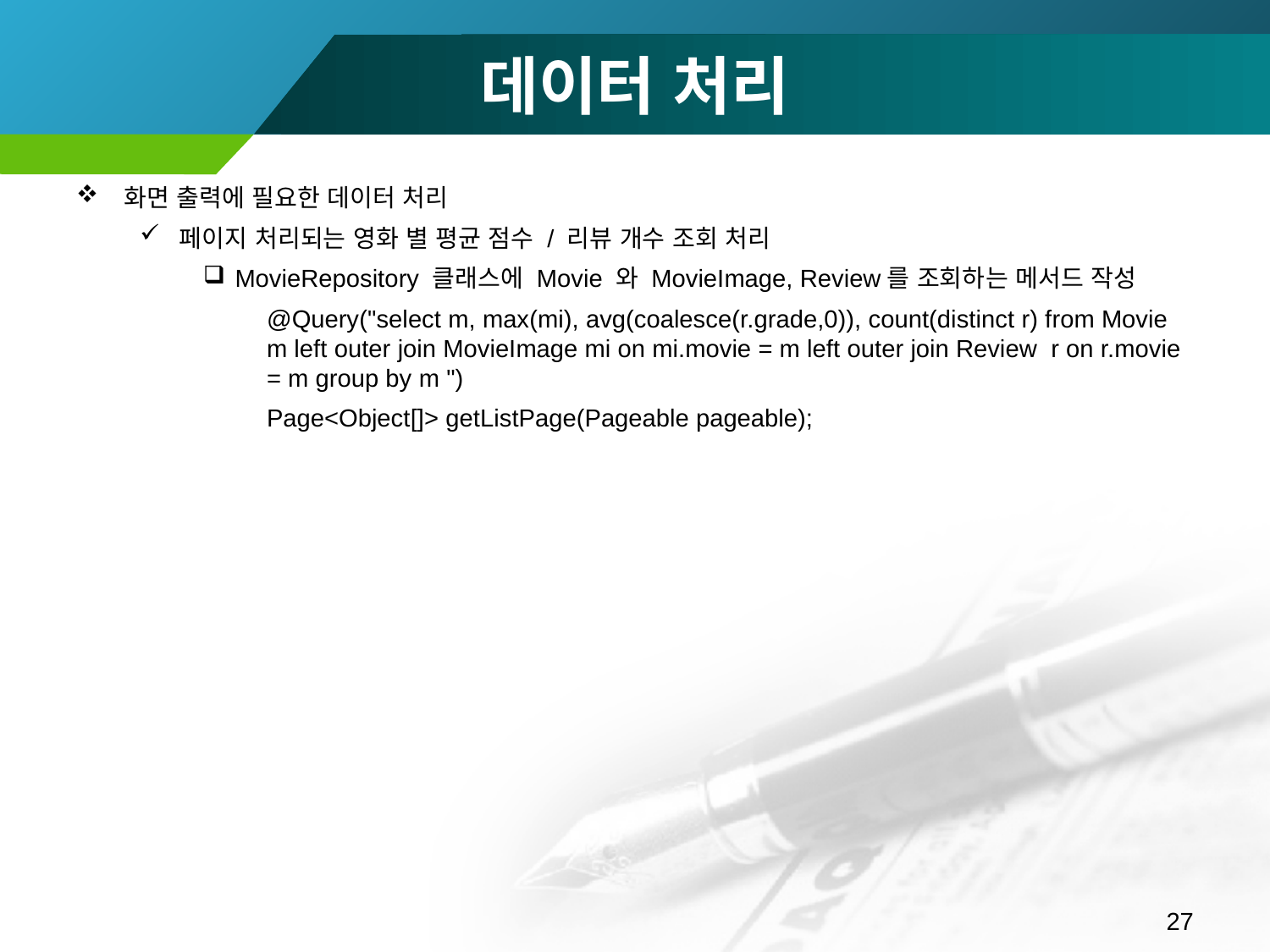

# 데이터 처리
화면 출력에 필요한 데이터 처리
페이지 처리되는 영화 별 평균 점수 / 리뷰 개수 조회 처리
MovieRepository 클래스에 Movie 와 MovieImage, Review를 조회하는 메서드 작성
@Query("select m, max(mi), avg(coalesce(r.grade,0)), count(distinct r) from Movie m left outer join MovieImage mi on mi.movie = m left outer join Review  r on r.movie = m group by m ")
Page<Object[]> getListPage(Pageable pageable);
27